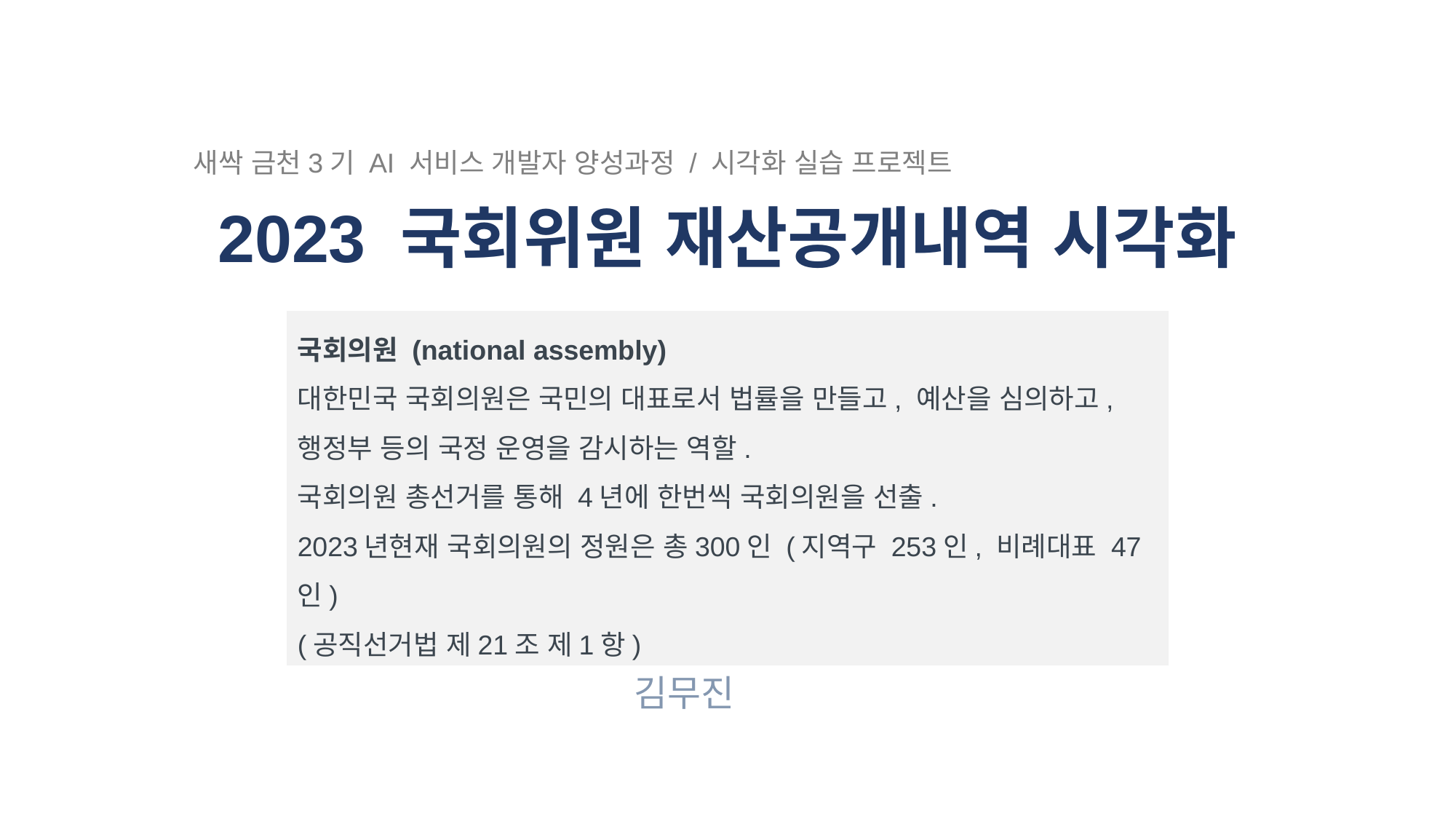

새싹 금천3기 AI 서비스 개발자 양성과정 / 시각화 실습 프로젝트
2023 국회위원 재산공개내역 시각화
국회의원 (national assembly)
대한민국 국회의원은 국민의 대표로서 법률을 만들고, 예산을 심의하고, 행정부 등의 국정 운영을 감시하는 역할.
국회의원 총선거를 통해 4년에 한번씩 국회의원을 선출.
2023년현재 국회의원의 정원은 총300인 (지역구 253인, 비례대표 47인)
(공직선거법 제21조 제1항)
김무진